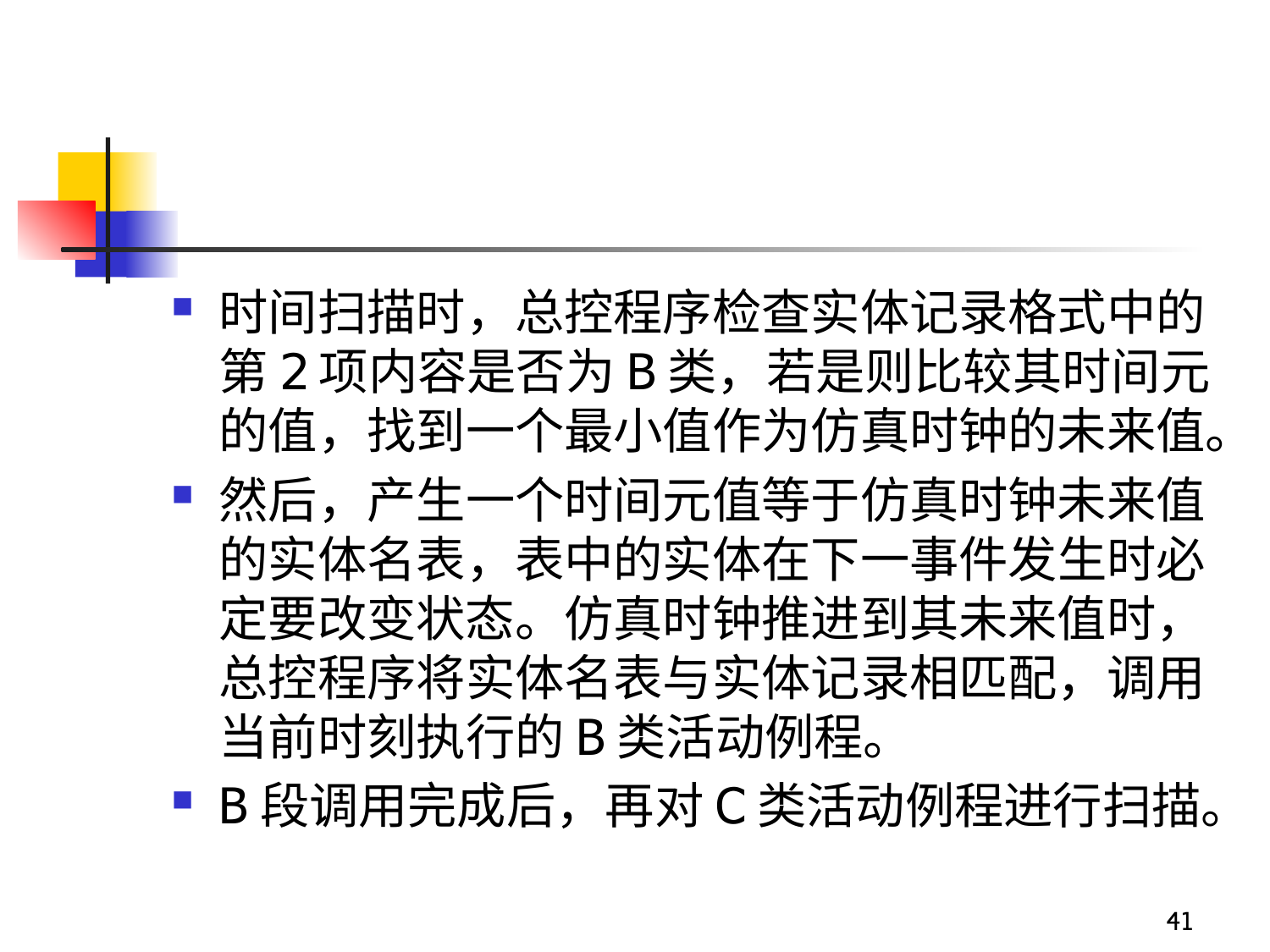

#
时间扫描时，总控程序检查实体记录格式中的第2项内容是否为B类，若是则比较其时间元的值，找到一个最小值作为仿真时钟的未来值。
然后，产生一个时间元值等于仿真时钟未来值的实体名表，表中的实体在下一事件发生时必定要改变状态。仿真时钟推进到其未来值时，总控程序将实体名表与实体记录相匹配，调用当前时刻执行的B类活动例程。
B段调用完成后，再对C类活动例程进行扫描。
41